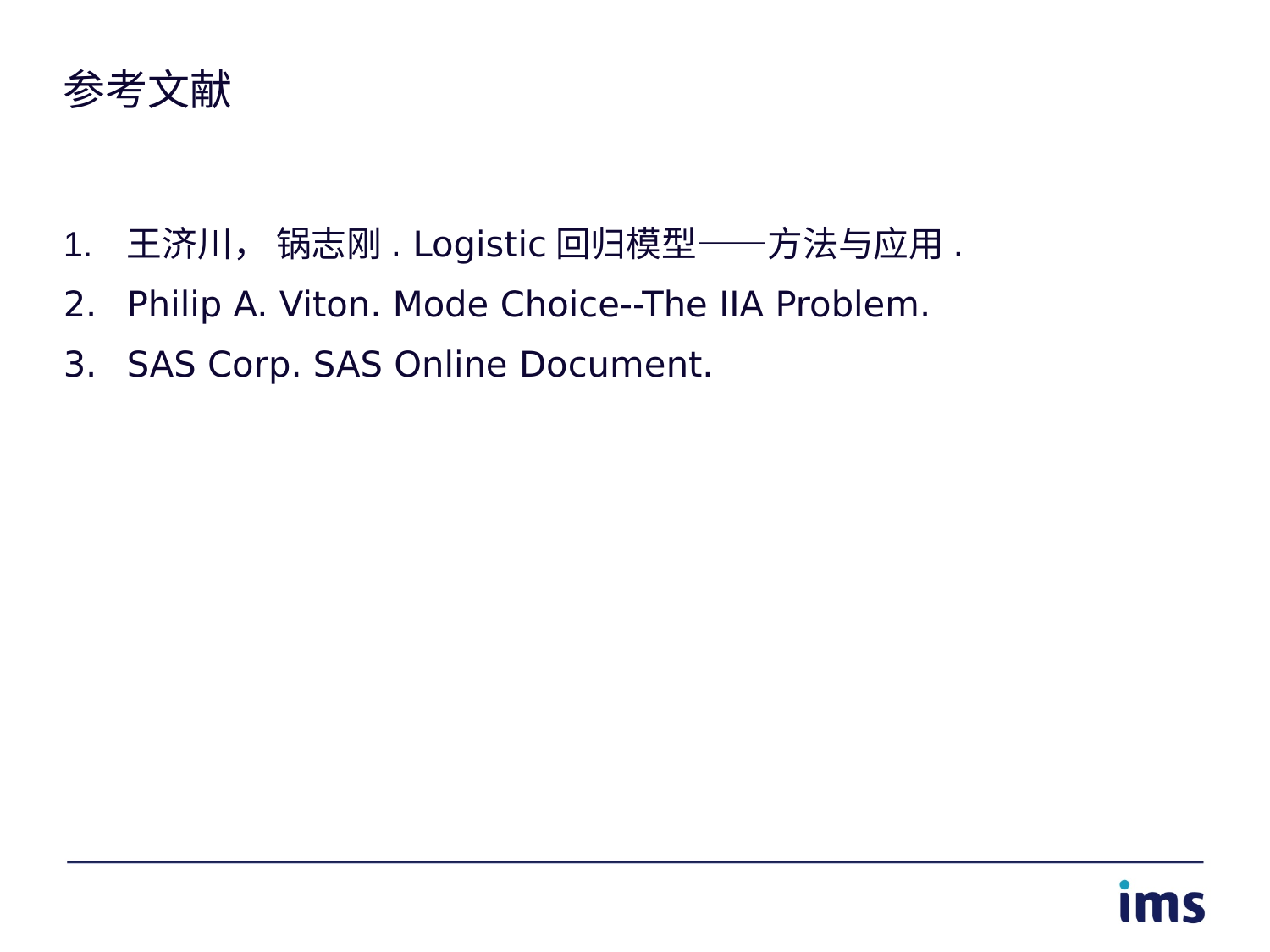

# 参考文献
王济川， 锅志刚. Logistic回归模型——方法与应用.
Philip A. Viton. Mode Choice--The IIA Problem.
SAS Corp. SAS Online Document.